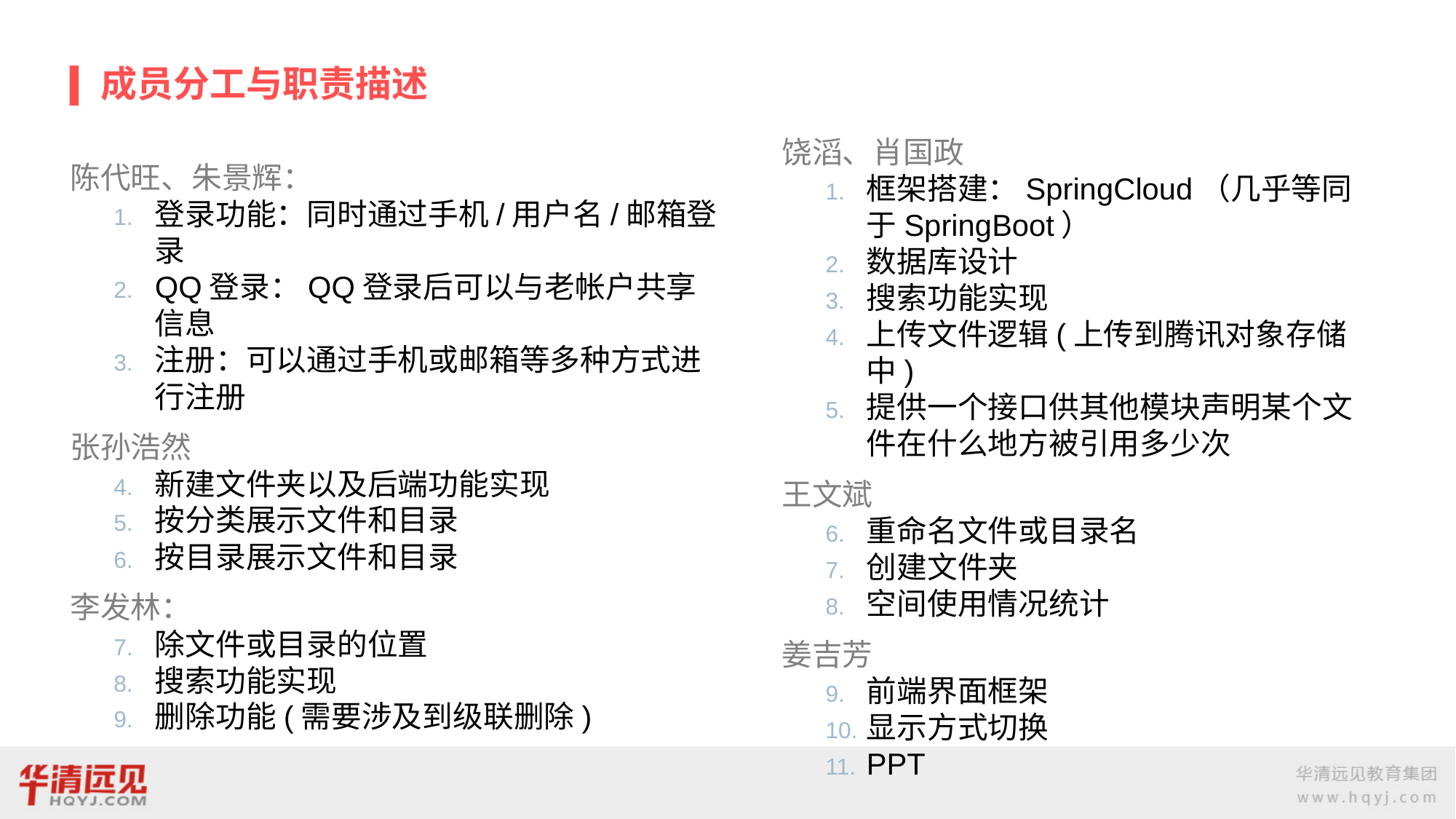

# 成员分工与职责描述
饶滔、肖国政
框架搭建：SpringCloud（几乎等同于SpringBoot）
数据库设计
搜索功能实现
上传文件逻辑(上传到腾讯对象存储中)
提供一个接口供其他模块声明某个文件在什么地方被引用多少次
王文斌
重命名文件或目录名
创建文件夹
空间使用情况统计
姜吉芳
前端界面框架
显示方式切换
PPT

陈代旺、朱景辉：
登录功能：同时通过手机/用户名/邮箱登录
QQ登录：QQ登录后可以与老帐户共享信息
注册：可以通过手机或邮箱等多种方式进行注册
张孙浩然
新建文件夹以及后端功能实现
按分类展示文件和目录
按目录展示文件和目录
李发林：
除文件或目录的位置
搜索功能实现
删除功能(需要涉及到级联删除)